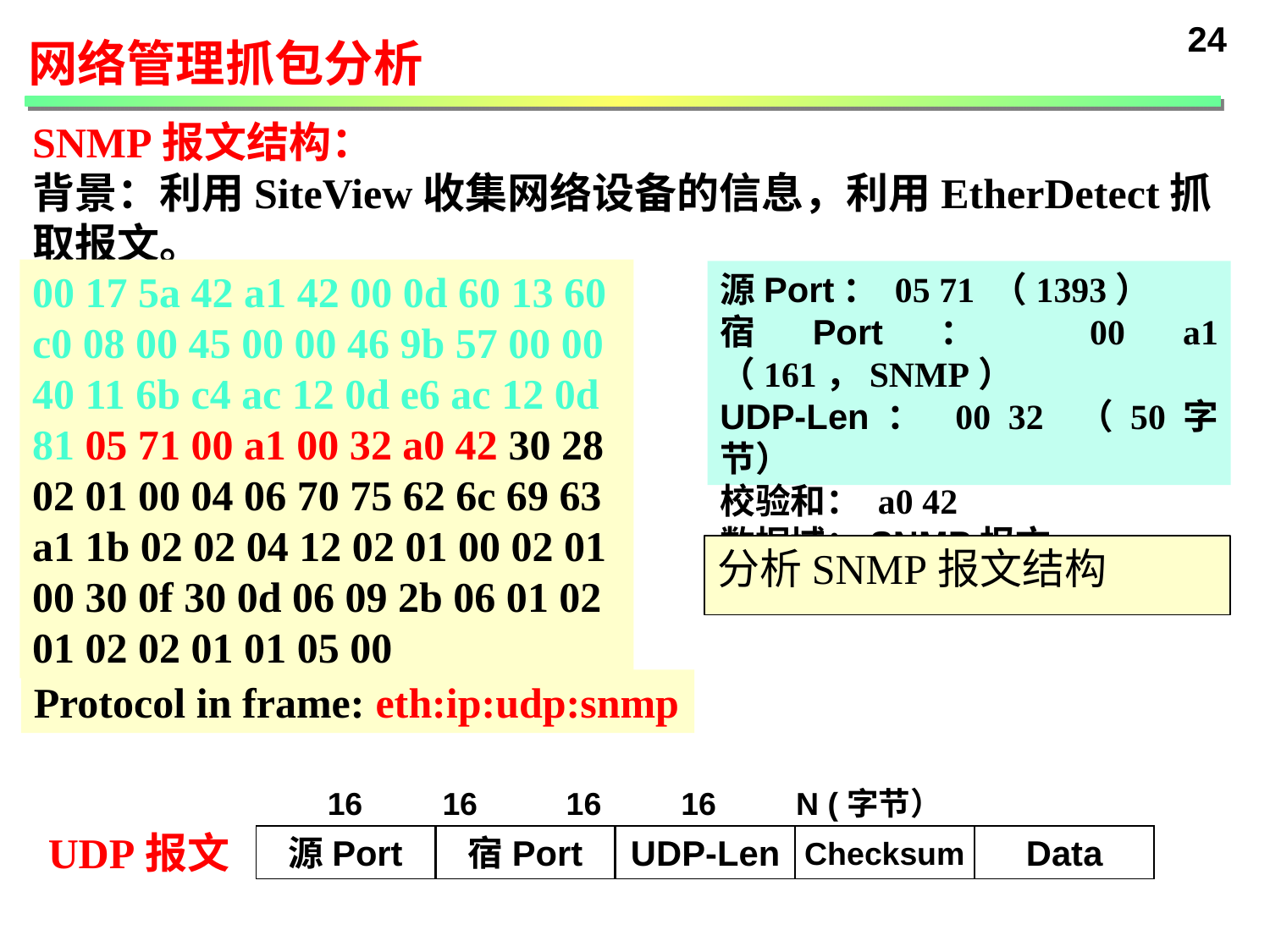

24
网络管理抓包分析

SNMP报文结构：
背景：利用SiteView收集网络设备的信息，利用EtherDetect抓取报文。
00 17 5a 42 a1 42 00 0d 60 13 60
c0 08 00 45 00 00 46 9b 57 00 00
40 11 6b c4 ac 12 0d e6 ac 12 0d
81 05 71 00 a1 00 32 a0 42 30 28
02 01 00 04 06 70 75 62 6c 69 63
a1 1b 02 02 04 12 02 01 00 02 01
00 30 0f 30 0d 06 09 2b 06 01 02
01 02 02 01 01 05 00
源Port： 05 71 （1393）
宿Port： 00 a1 （161，SNMP）
UDP-Len： 00 32 （50字节）
校验和： a0 42
数据域：SNMP报文
分析SNMP报文结构
Protocol in frame: eth:ip:udp:snmp
16         16          16         16         N (字节）
UDP报文
源Port
宿Port
UDP-Len
Checksum
Data